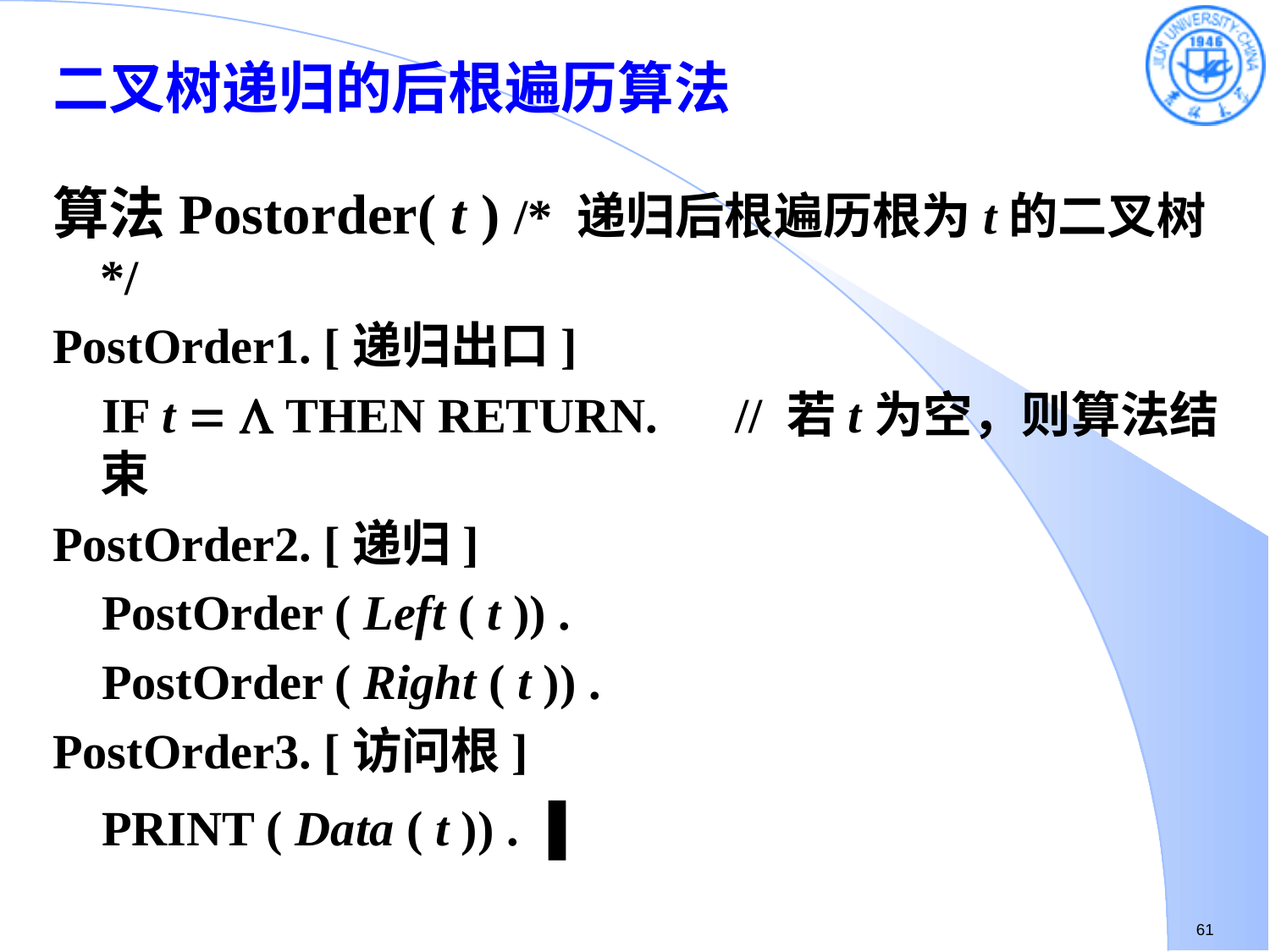

# 二叉树递归的后根遍历算法
算法Postorder( t ) /* 递归后根遍历根为t的二叉树 */
PostOrder1. [递归出口]
    IF t = Λ THEN RETURN.	// 若t为空，则算法结束
PostOrder2. [递归]
    PostOrder ( Left ( t )) .
    PostOrder ( Right ( t )) .
PostOrder3. [访问根]
    PRINT ( Data ( t )) . ▐